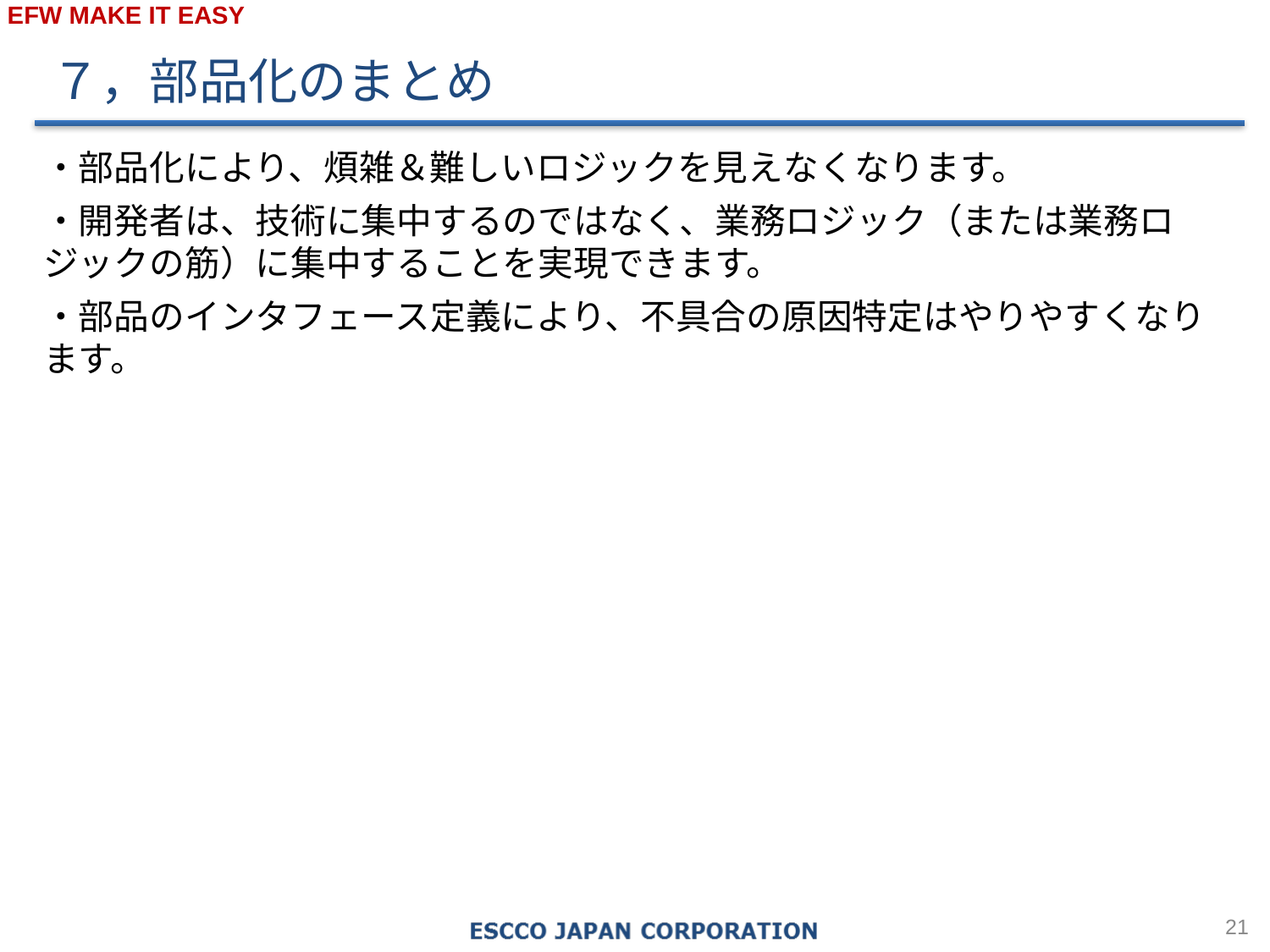

７，部品化のまとめ
・部品化により、煩雑＆難しいロジックを見えなくなります。
・開発者は、技術に集中するのではなく、業務ロジック（または業務ロジックの筋）に集中することを実現できます。
・部品のインタフェース定義により、不具合の原因特定はやりやすくなります。
21